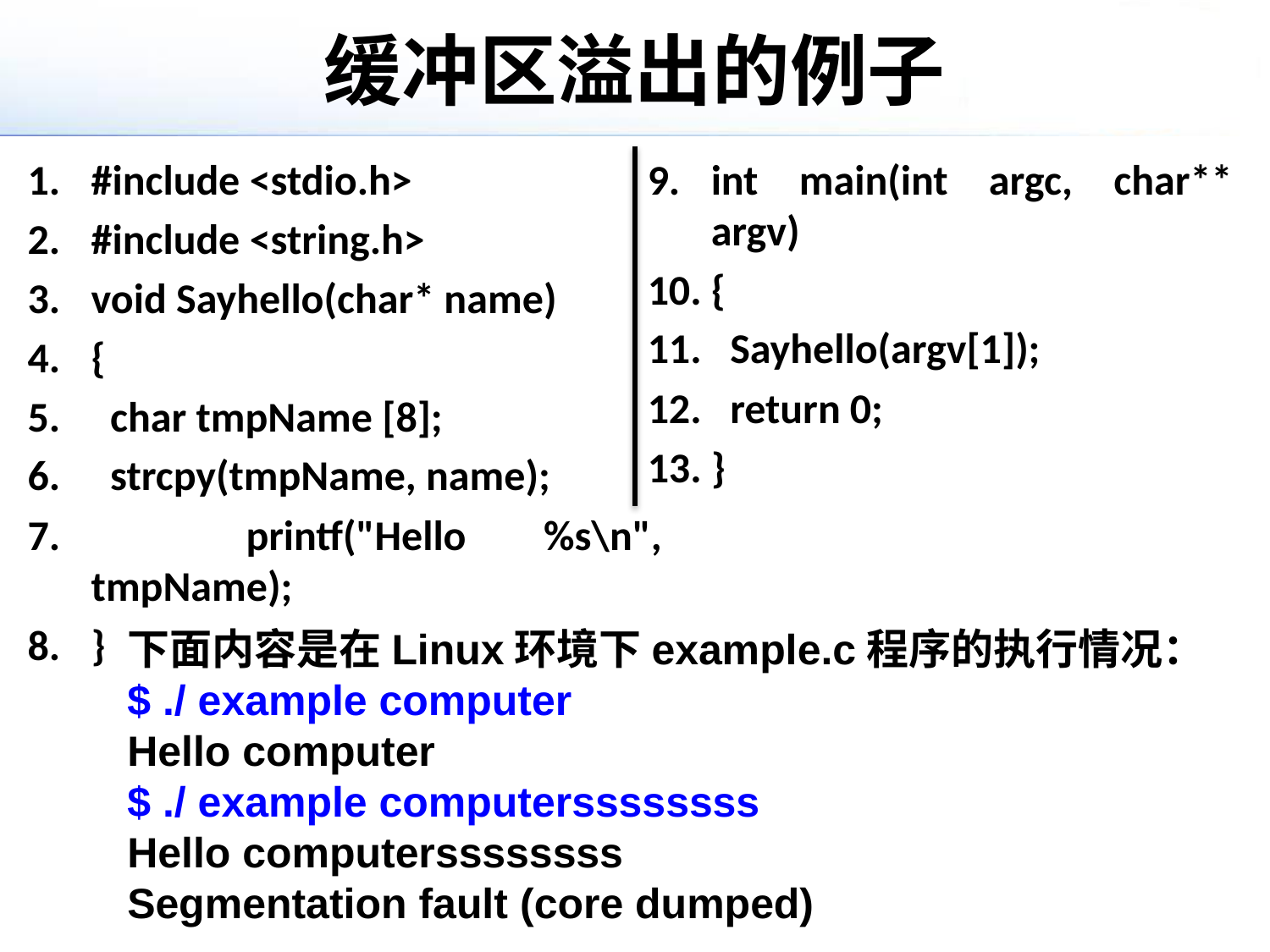

# 缓冲区溢出的例子
int main(int argc, char** argv)
{
  Sayhello(argv[1]);
  return 0;
}
#include <stdio.h>
#include <string.h>
void Sayhello(char* name)
{
  char tmpName [8];
  strcpy(tmpName, name);
  printf("Hello %s\n", tmpName);
}

下面内容是在Linux环境下example.c程序的执行情况：
$ ./ example computer
Hello computer
$ ./ example computerssssssss
Hello computerssssssss
Segmentation fault (core dumped)